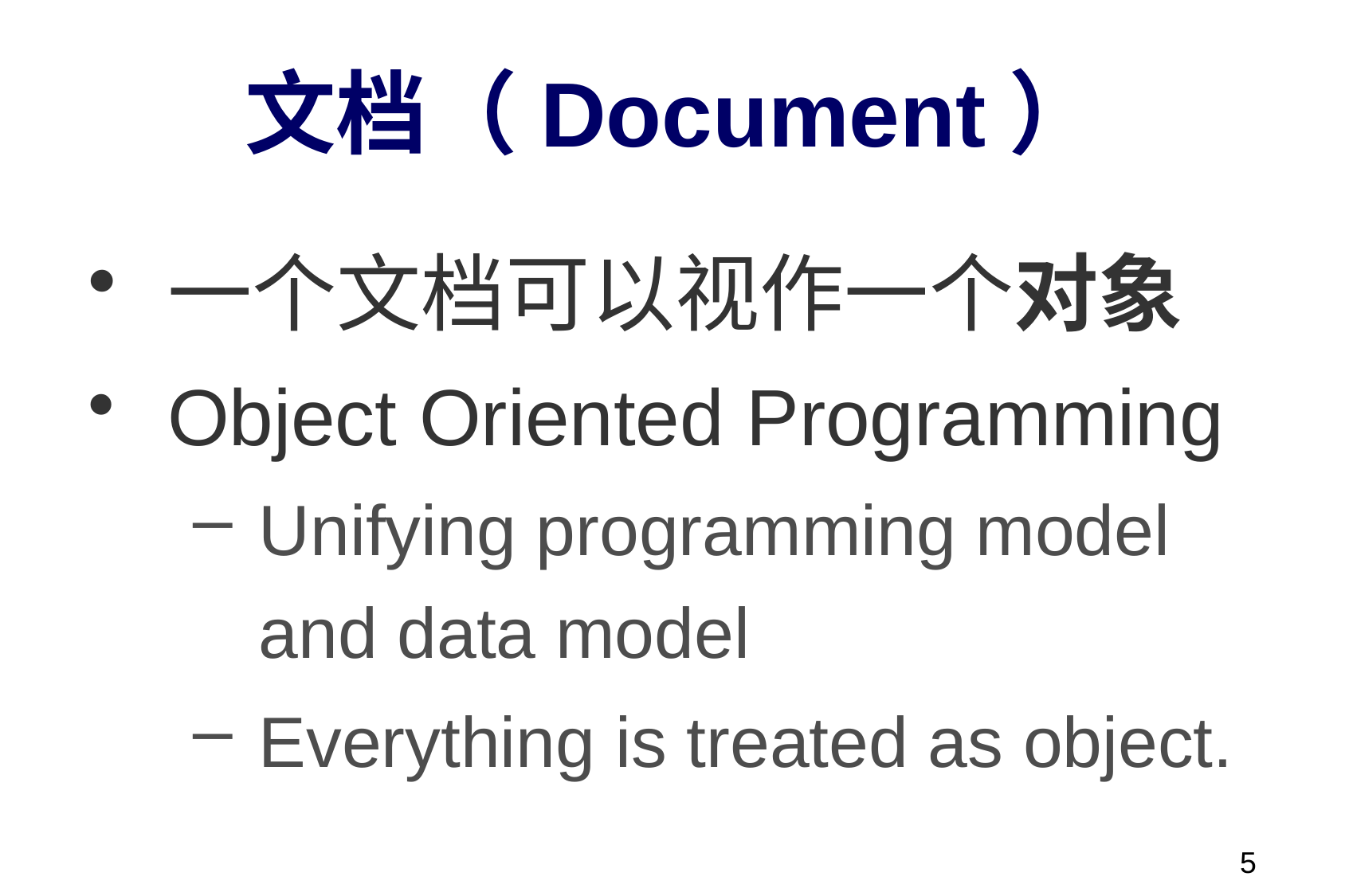

# 文档（Document）
一个文档可以视作一个对象
Object Oriented Programming
Unifying programming model and data model
Everything is treated as object.

5